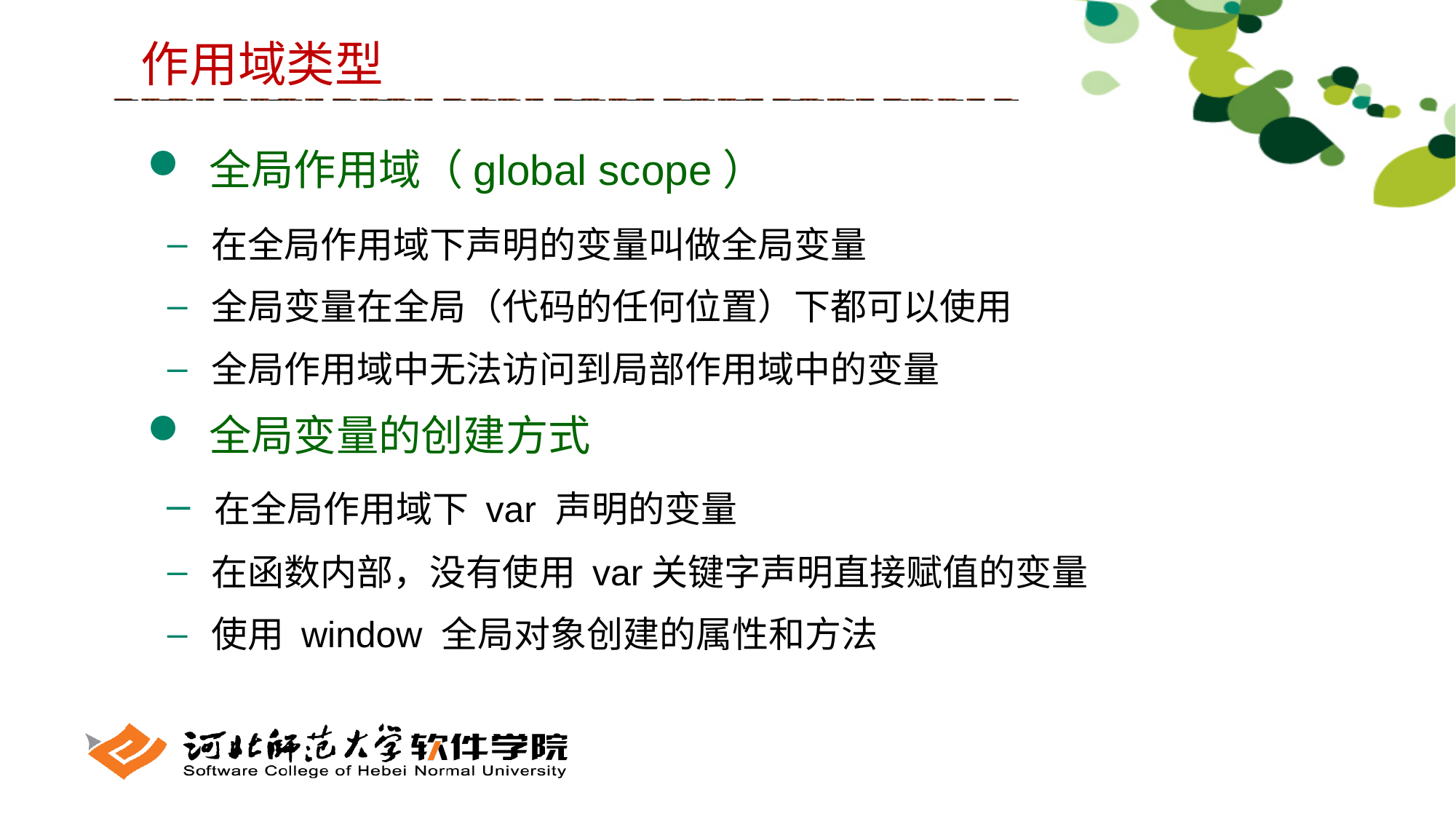

作用域类型
 全局作用域（global scope）
 在全局作用域下声明的变量叫做全局变量
 全局变量在全局（代码的任何位置）下都可以使用
 全局作用域中无法访问到局部作用域中的变量
 全局变量的创建方式
 在全局作用域下 var 声明的变量
 在函数内部，没有使用 var关键字声明直接赋值的变量
 使用 window 全局对象创建的属性和方法